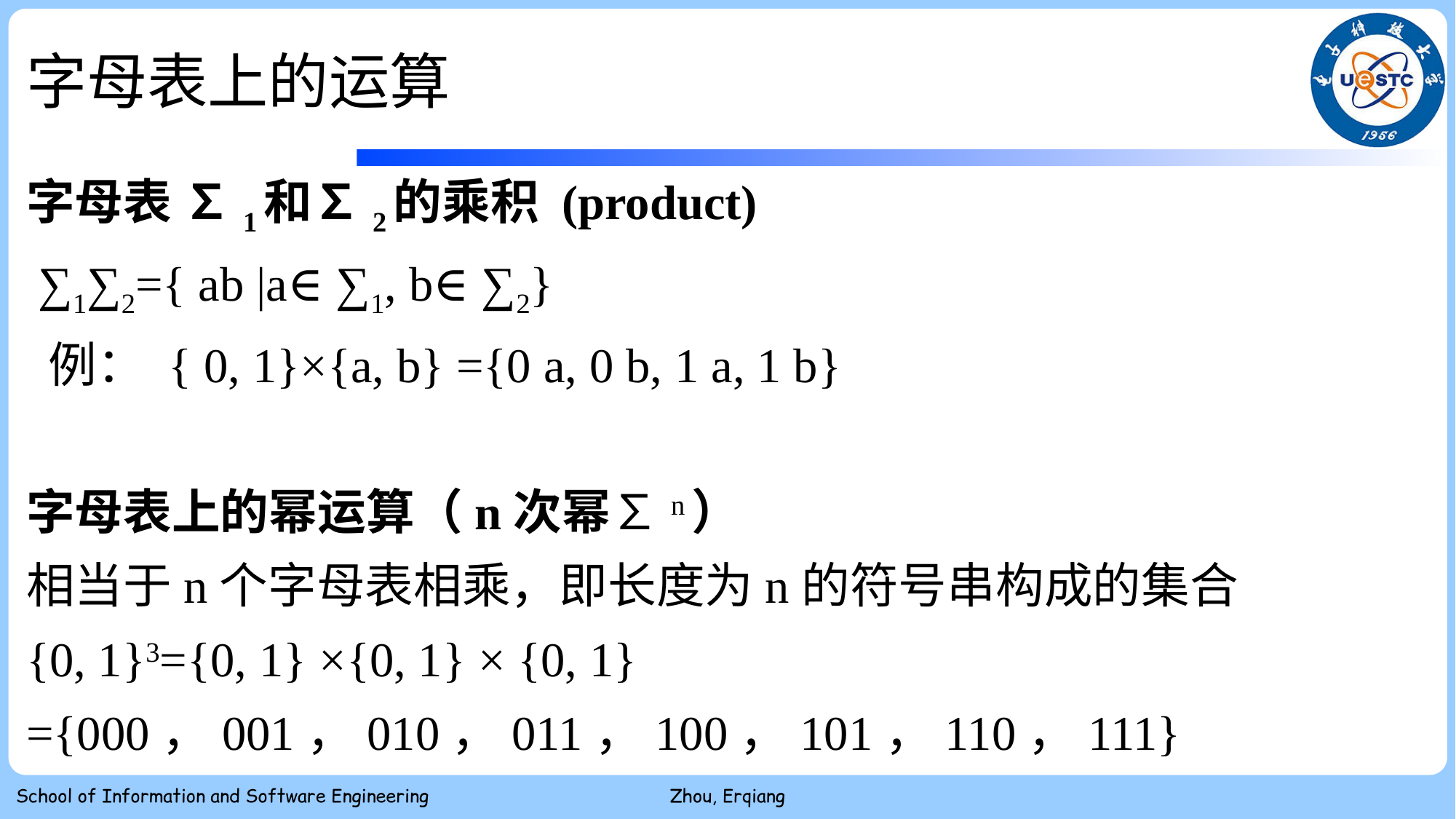

# 字母表上的运算
字母表 ∑1和∑2的乘积 (product)
​ ∑1∑2={ ab |a∈ ∑1, b∈ ∑2}
​ 例： { 0, 1}×{a, b} ={0 a, 0 b, 1 a, 1 b}

字母表上的幂运算（n次幂∑n）
相当于n个字母表相乘，即长度为n的符号串构成的集合
{0, 1}3={0, 1} ×{0, 1} × {0, 1}
={000，001，010，011，100，101，110，111}
School of Information and Software Engineering
Zhou, Erqiang
6